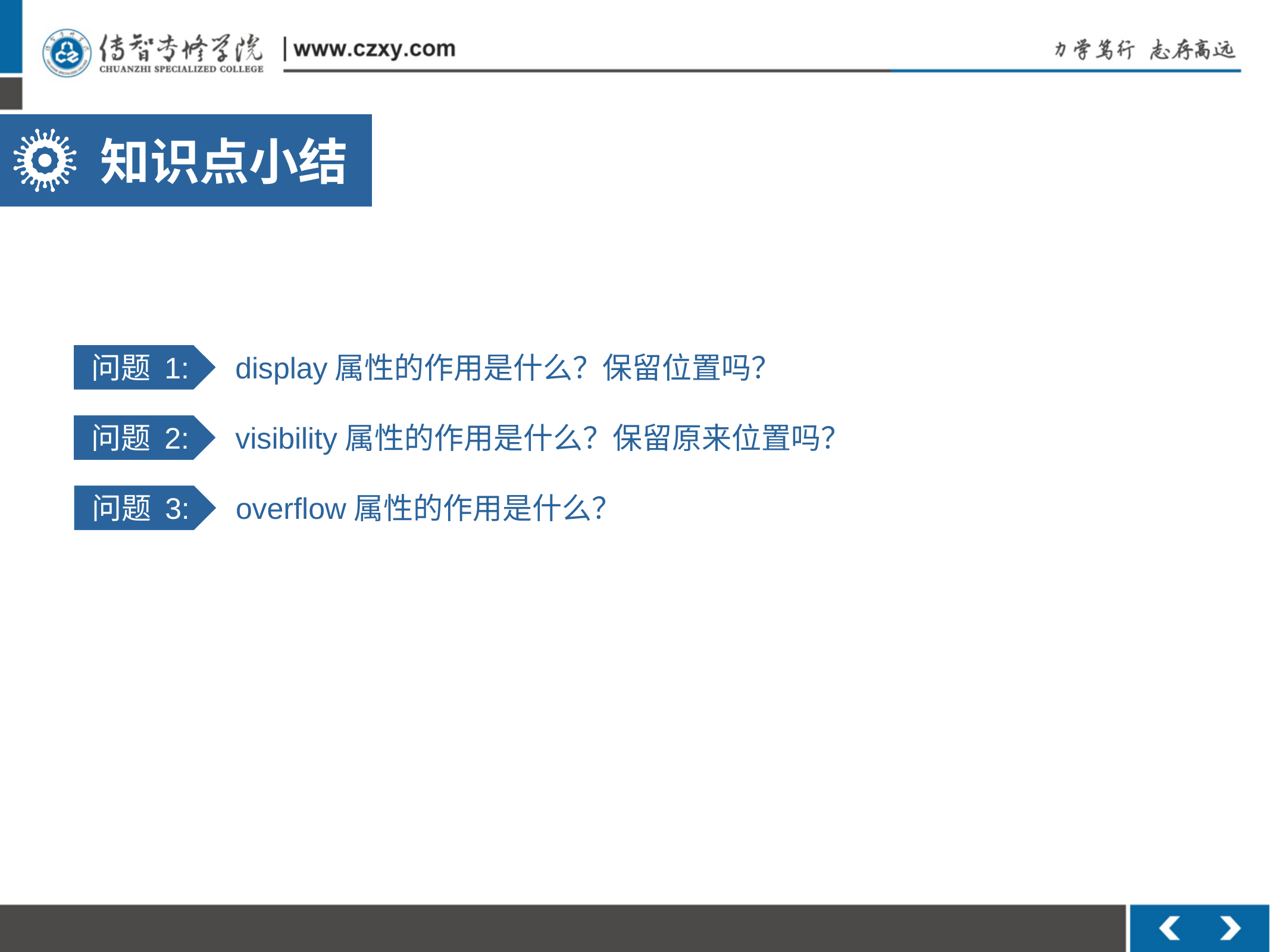

知识点小结

 问题 1:
display属性的作用是什么？保留位置吗？

 问题 2:
visibility属性的作用是什么？保留原来位置吗？

 问题 3:
overflow属性的作用是什么？